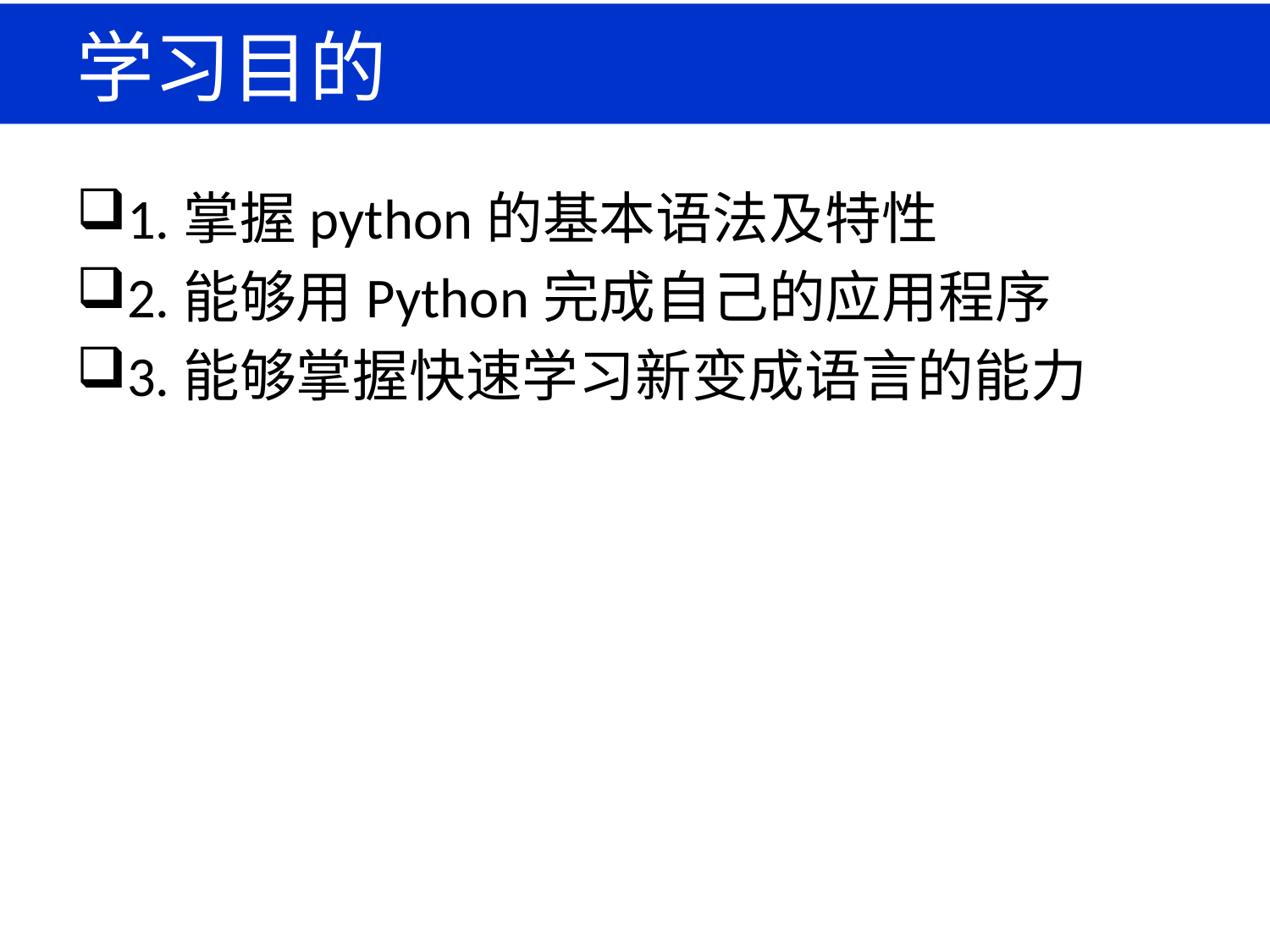

# 学习目的
1.掌握python的基本语法及特性
2.能够用Python完成自己的应用程序
3.能够掌握快速学习新变成语言的能力